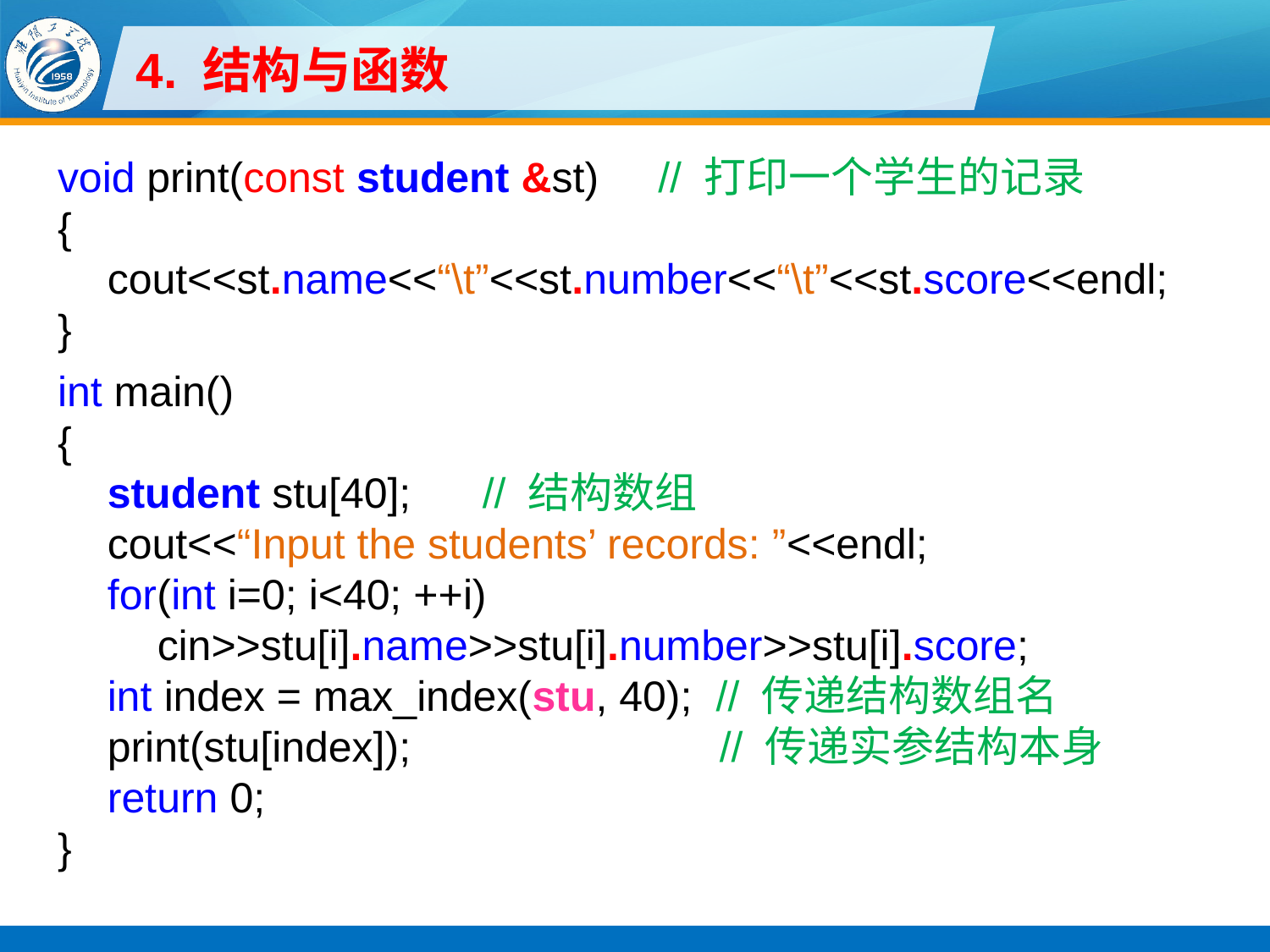

# 4. 结构与函数
void print(const student &st)     // 打印一个学生的记录
{
cout<<st.name<<“\t”<<st.number<<“\t”<<st.score<<endl;
}
int main()
{
student stu[40];      // 结构数组
cout<<“Input the students’ records: ”<<endl;
for(int i=0; i<40; ++i)
cin>>stu[i].name>>stu[i].number>>stu[i].score;
int index = max_index(stu, 40);  // 传递结构数组名
print(stu[index]);                          // 传递实参结构本身
return 0;
}